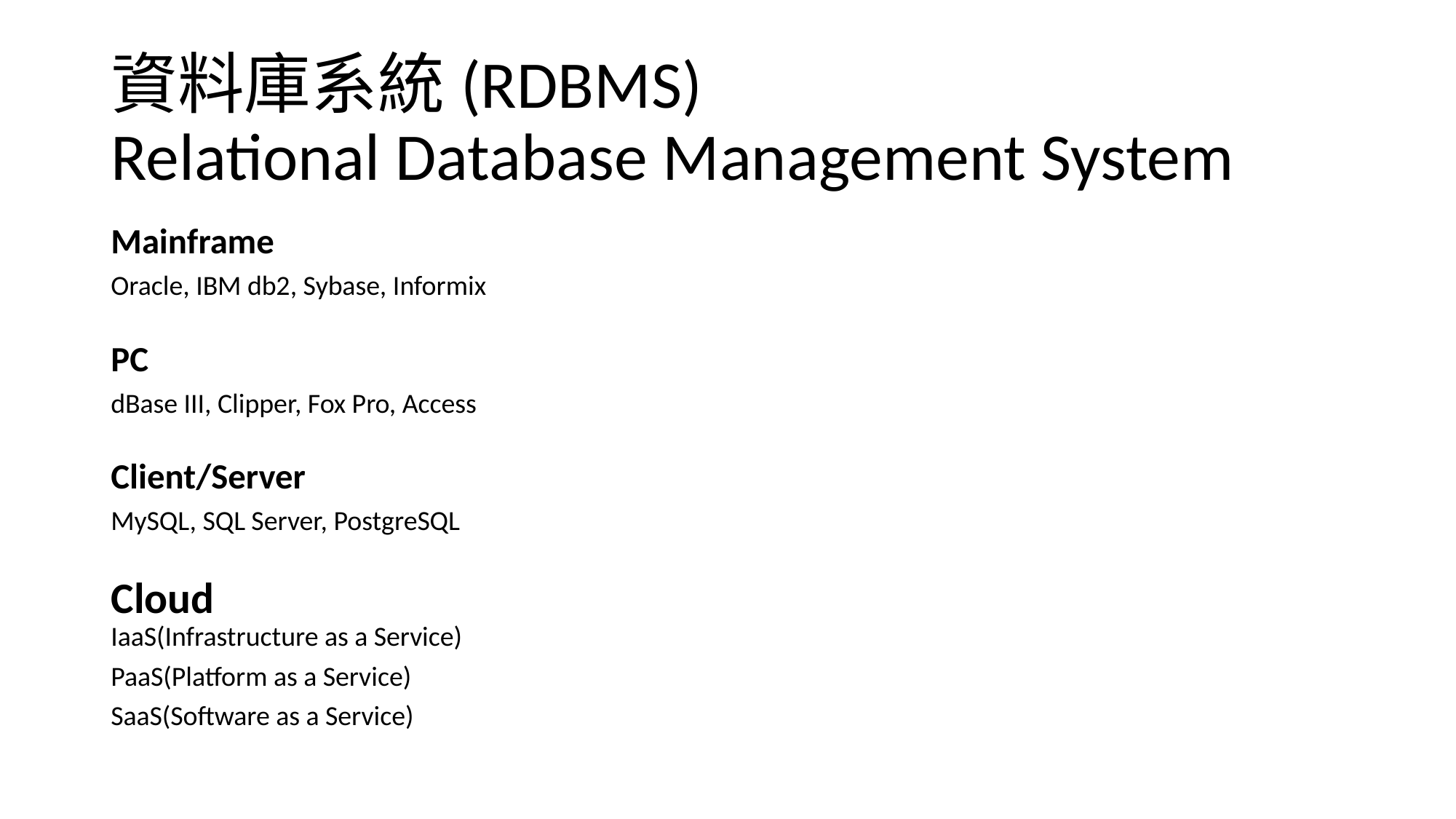

# 資料庫系統(RDBMS) Relational Database Management System
Mainframe
Oracle, IBM db2, Sybase, Informix
PC
dBase III, Clipper, Fox Pro, Access
Client/Server
MySQL, SQL Server, PostgreSQL
Cloud
IaaS(Infrastructure as a Service)
PaaS(Platform as a Service)
SaaS(Software as a Service)